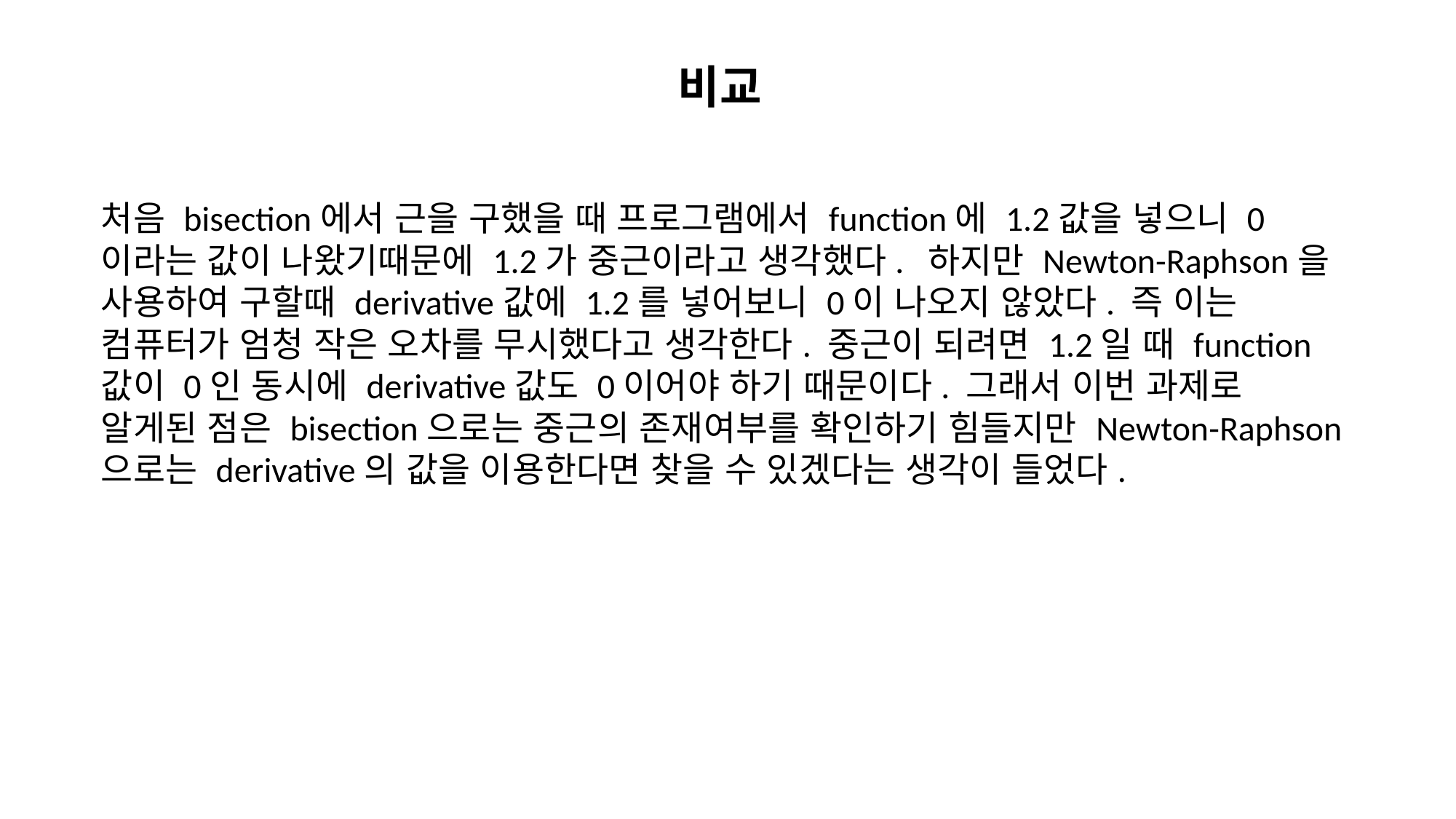

비교
처음 bisection에서 근을 구했을 때 프로그램에서 function에 1.2값을 넣으니 0이라는 값이 나왔기때문에 1.2가 중근이라고 생각했다.  하지만 Newton-Raphson을 사용하여 구할때 derivative값에 1.2를 넣어보니 0이 나오지 않았다. 즉 이는 컴퓨터가 엄청 작은 오차를 무시했다고 생각한다. 중근이 되려면 1.2일 때 function값이 0인 동시에 derivative값도 0이어야 하기 때문이다. 그래서 이번 과제로 알게된 점은 bisection으로는 중근의 존재여부를 확인하기 힘들지만 Newton-Raphson으로는 derivative의 값을 이용한다면 찾을 수 있겠다는 생각이 들었다.